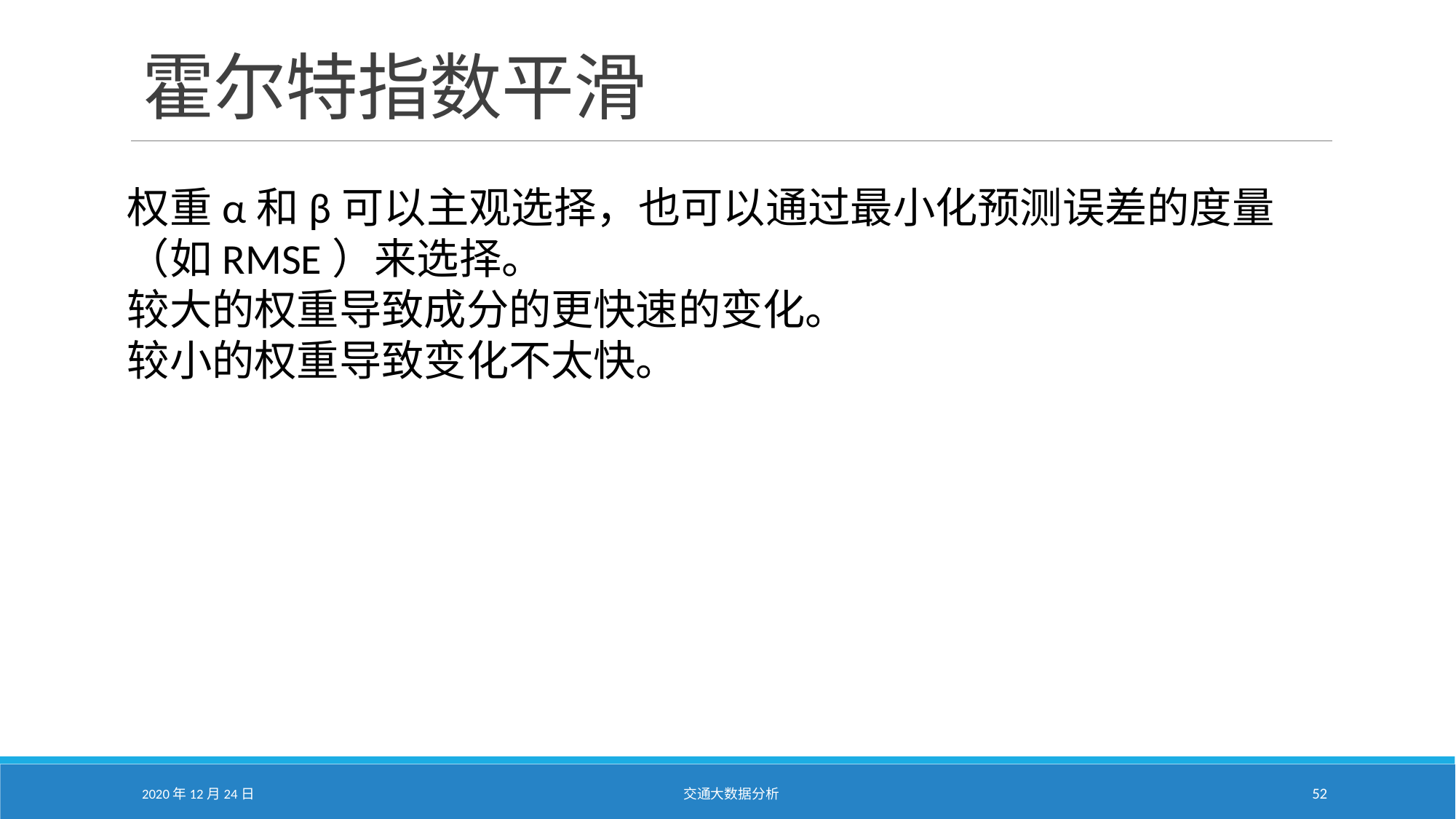

# 霍尔特指数平滑
权重α和β可以主观选择，也可以通过最小化预测误差的度量（如RMSE）来选择。
较大的权重导致成分的更快速的变化。
较小的权重导致变化不太快。
2020年12月24日
交通大数据分析
52